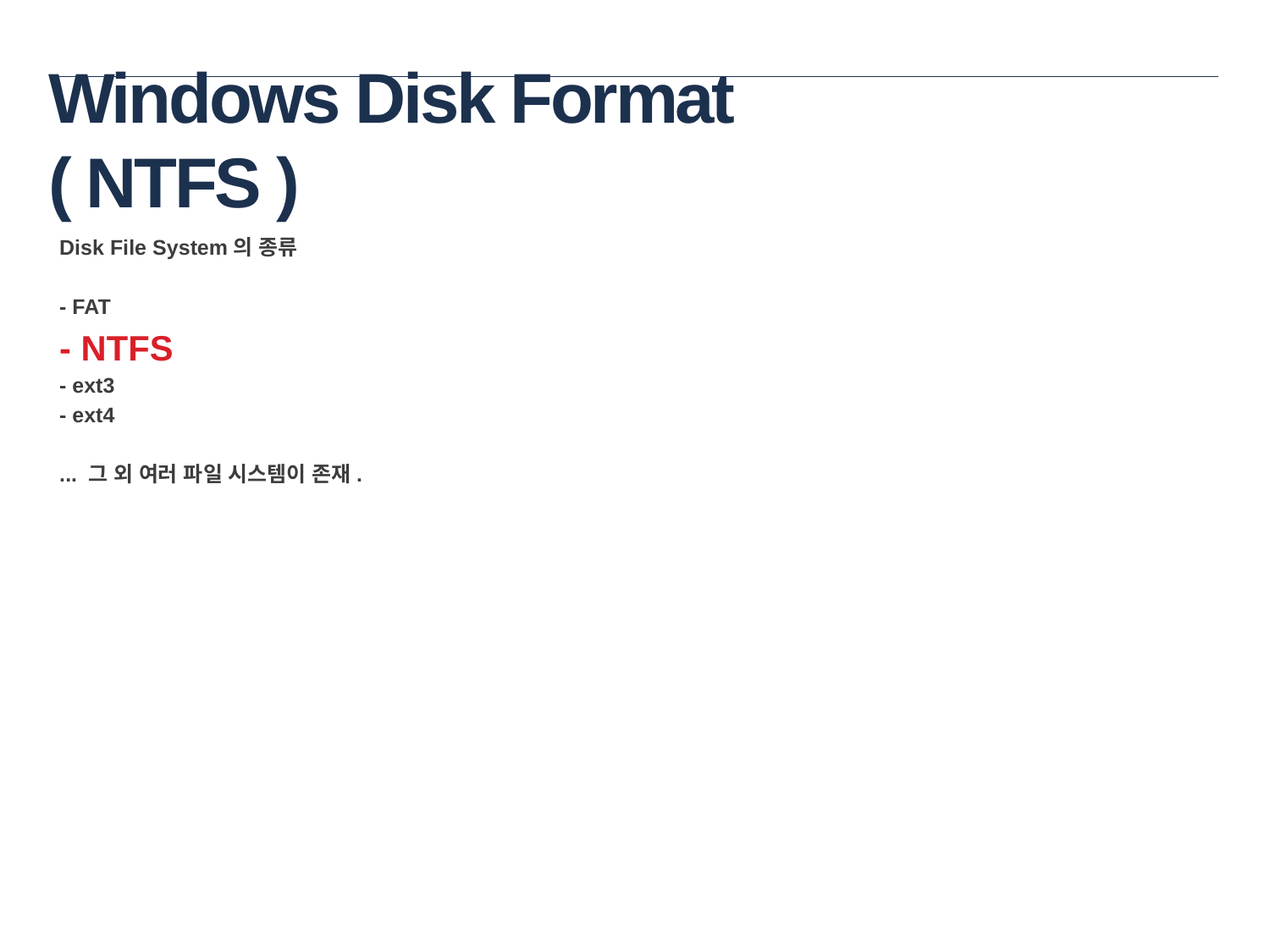

# Windows Disk Format ( NTFS )
Disk File System의 종류

- FAT
- NTFS
- ext3
- ext4

... 그 외 여러 파일 시스템이 존재.